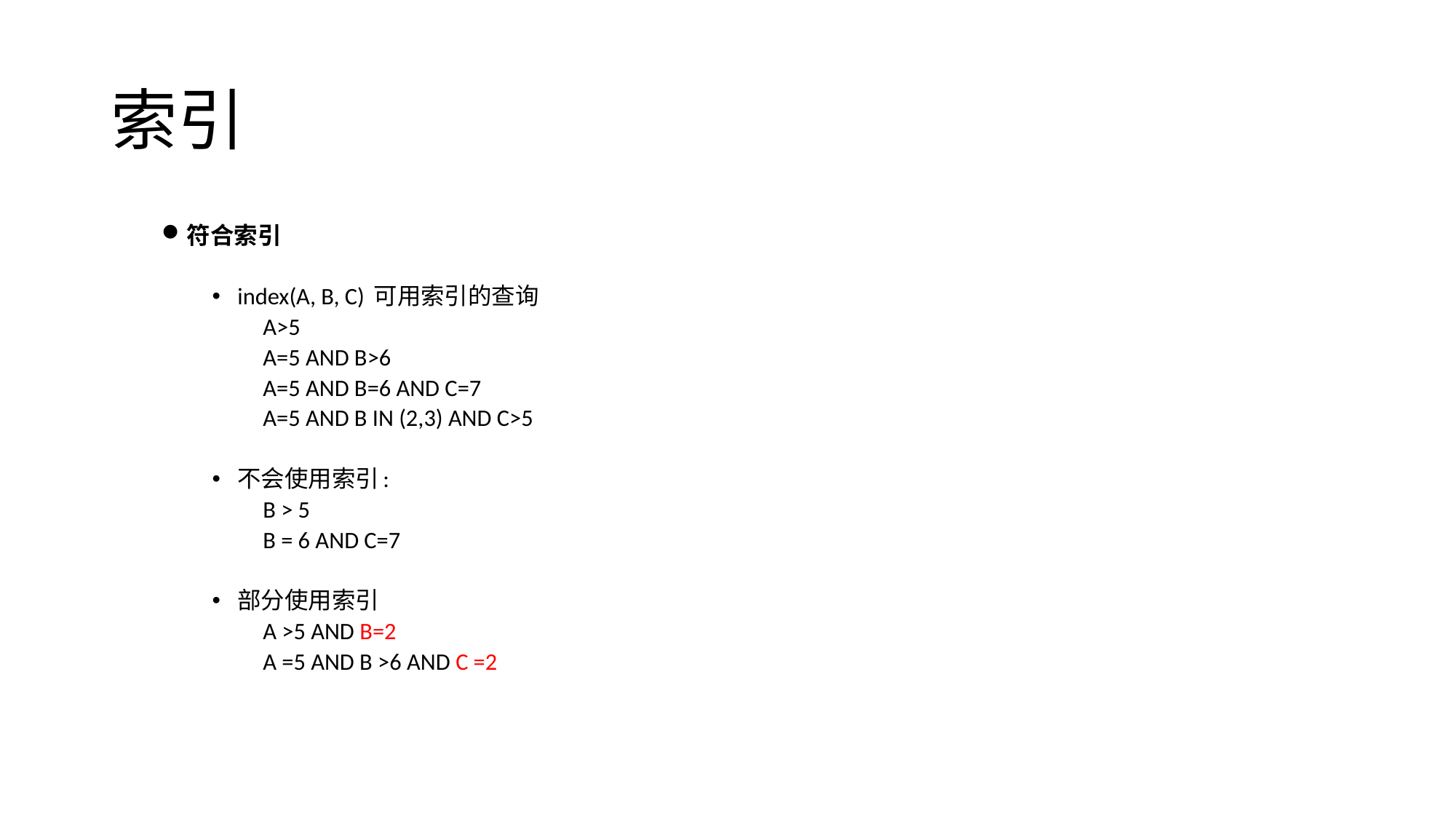

# 索引
符合索引

index(A, B, C) 可用索引的查询
A>5
A=5 AND B>6
A=5 AND B=6 AND C=7
A=5 AND B IN (2,3) AND C>5

不会使用索引:
B > 5
B = 6 AND C=7

部分使用索引
A >5 AND B=2
A =5 AND B >6 AND C =2